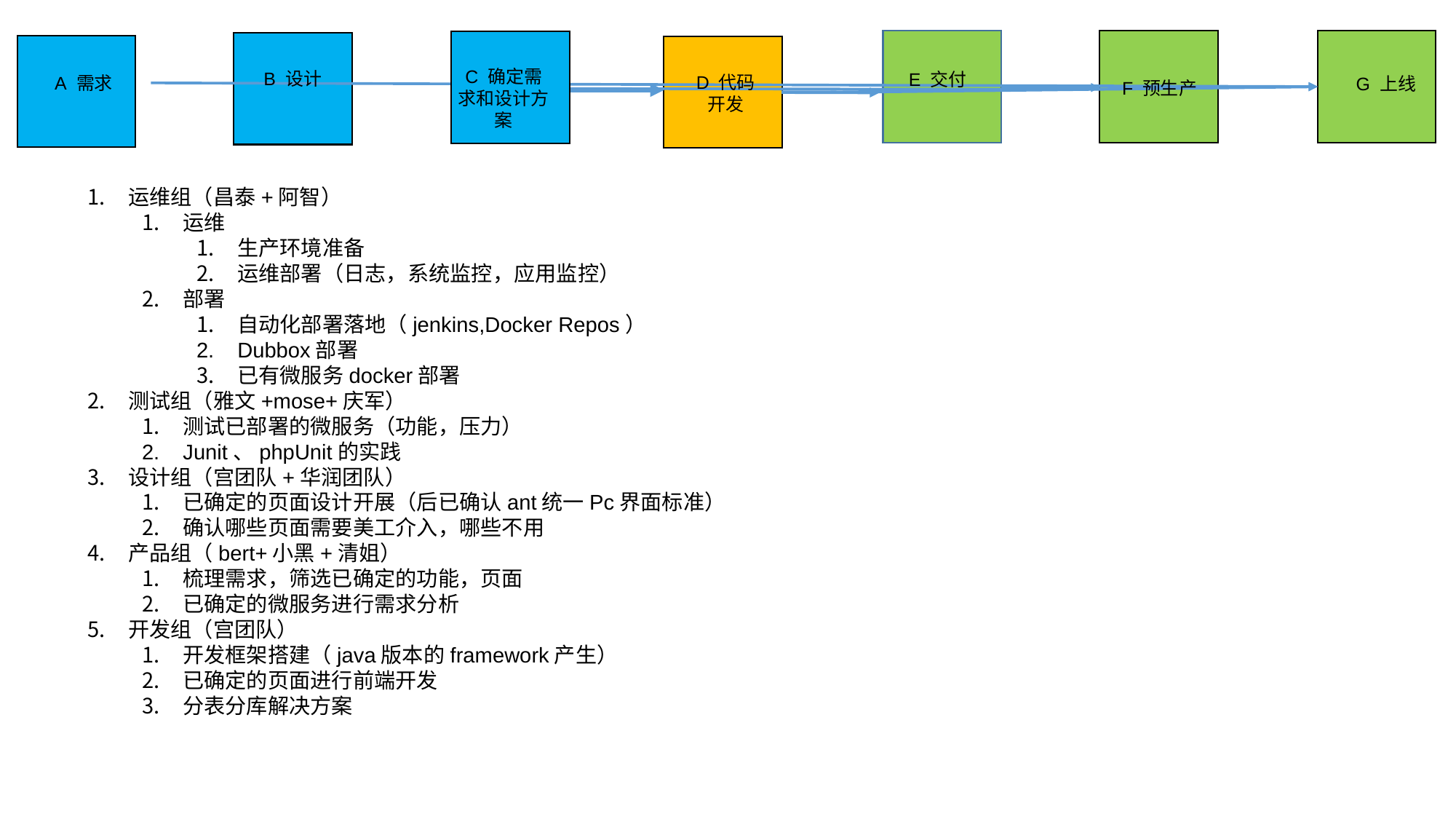

C 确定需求和设计方案
B 设计
E 交付
D 代码开发
A 需求
G 上线
F 预生产

运维组（昌泰+阿智）
运维
生产环境准备
运维部署（日志，系统监控，应用监控）
部署
自动化部署落地（jenkins,Docker Repos）
Dubbox部署
已有微服务docker部署
测试组（雅文+mose+庆军）
测试已部署的微服务（功能，压力）
Junit、phpUnit的实践
设计组（宫团队+华润团队）
已确定的页面设计开展（后已确认ant统一Pc界面标准）
确认哪些页面需要美工介入，哪些不用
产品组（bert+小黑+清姐）
梳理需求，筛选已确定的功能，页面
已确定的微服务进行需求分析
开发组（宫团队）
开发框架搭建（java版本的framework产生）
已确定的页面进行前端开发
分表分库解决方案